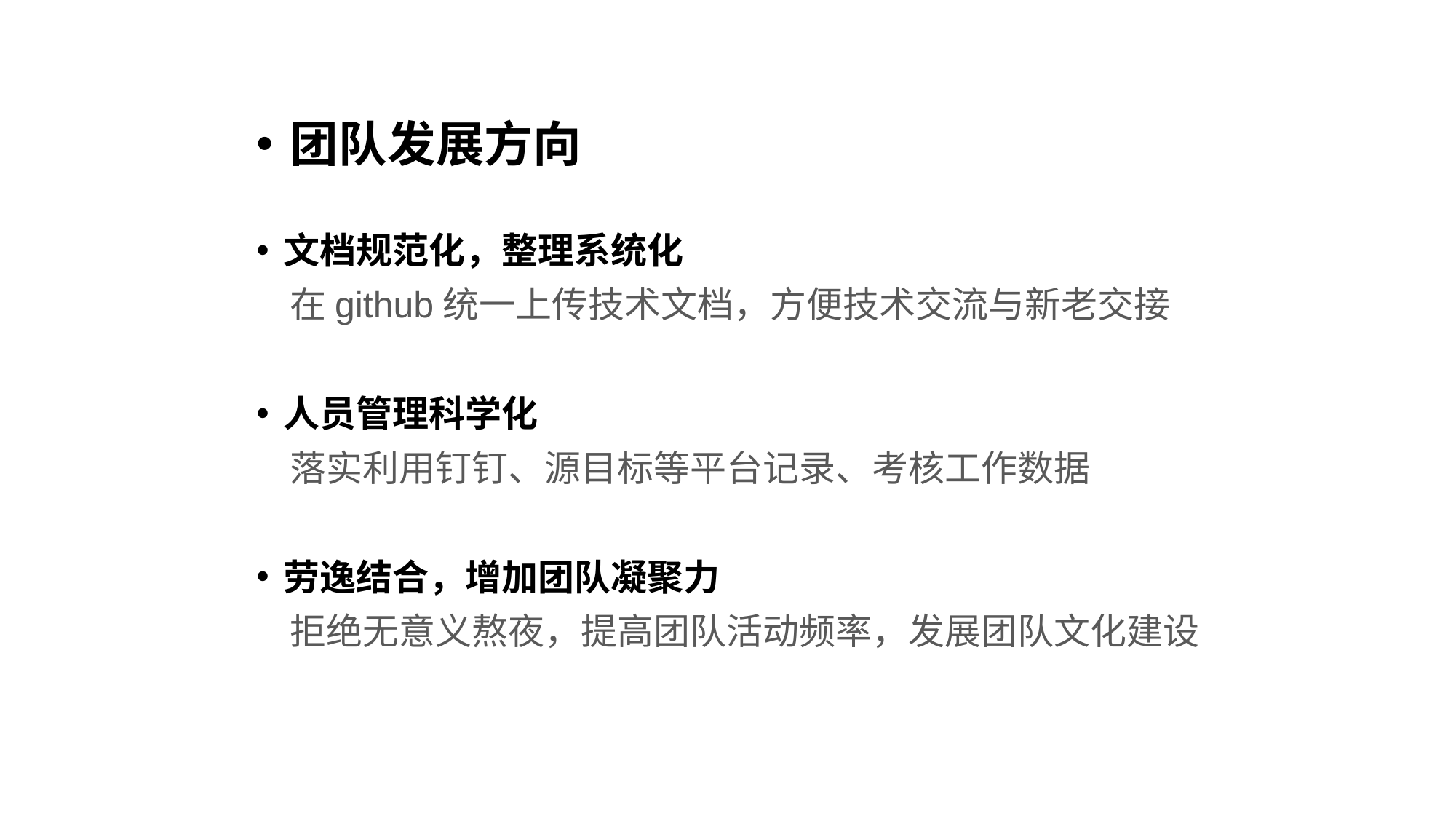

团队发展方向
文档规范化，整理系统化
   在github统一上传技术文档，方便技术交流与新老交接

人员管理科学化
   落实利用钉钉、源目标等平台记录、考核工作数据

劳逸结合，增加团队凝聚力
   拒绝无意义熬夜，提高团队活动频率，发展团队文化建设